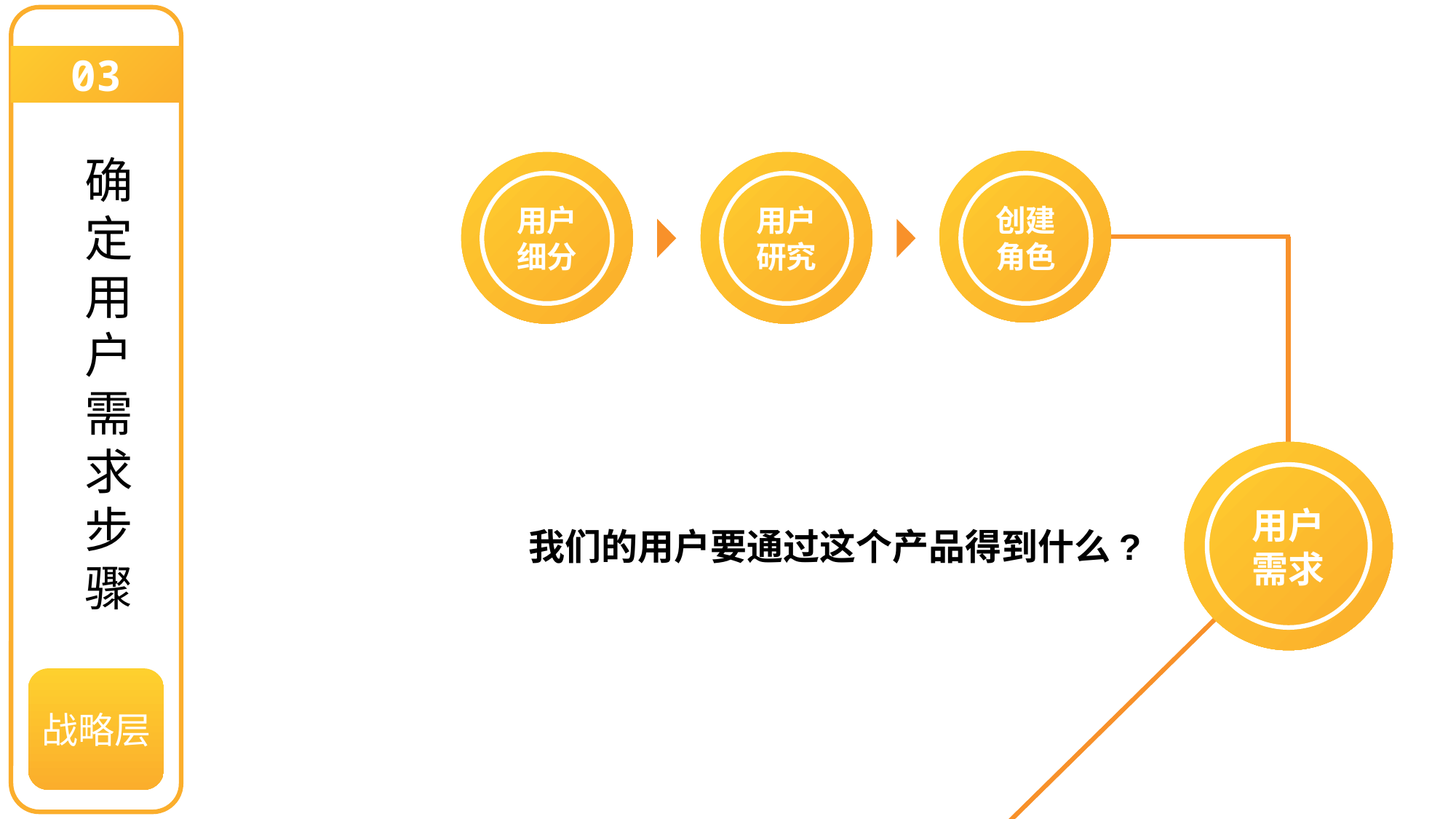

03
确定用户需求步骤

用户细分
用户研究
创建角色

用户需求
我们的用户要通过这个产品得到什么?

战略层